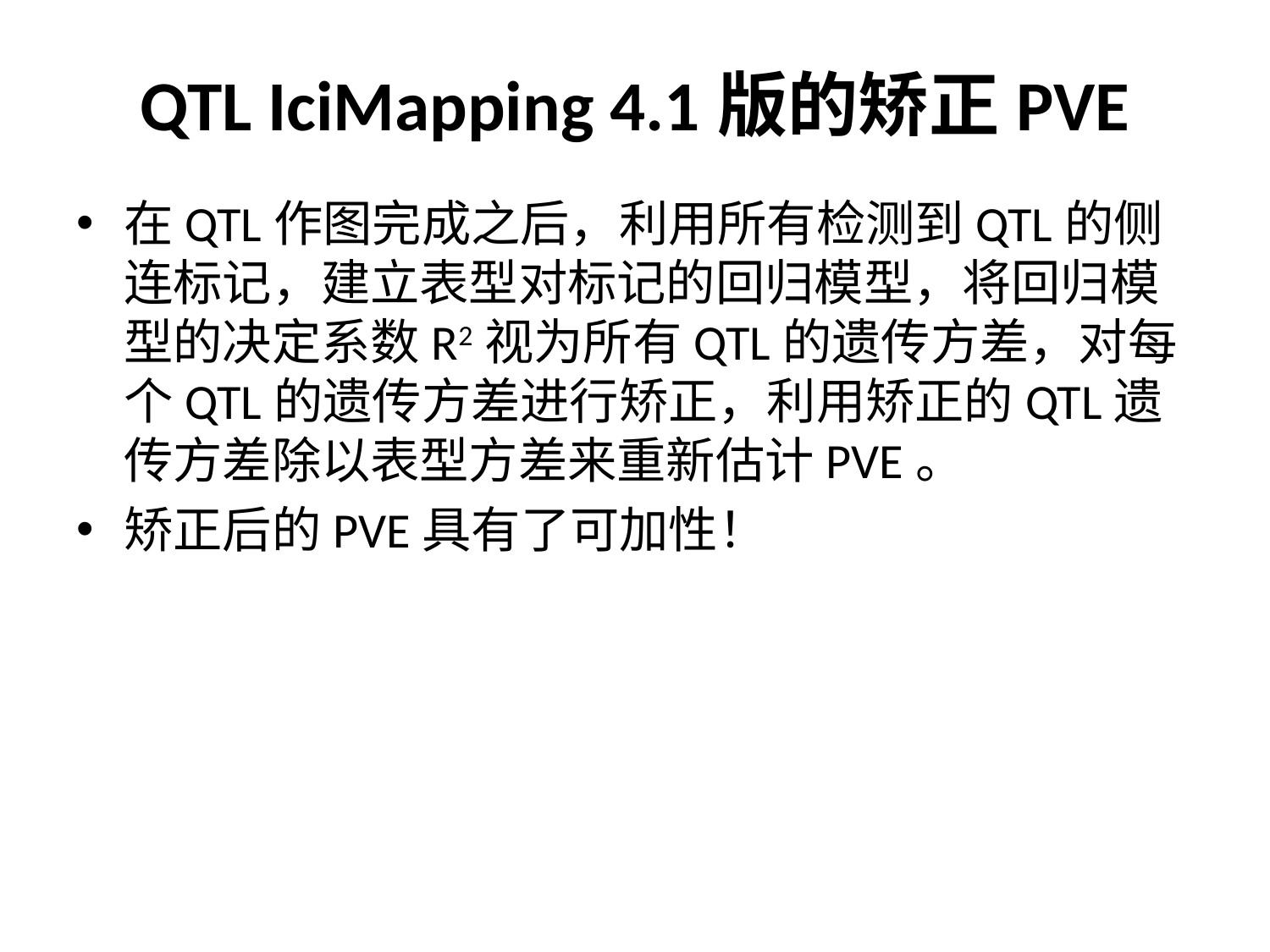

# QTL IciMapping 4.1版的矫正PVE
在QTL作图完成之后，利用所有检测到QTL的侧连标记，建立表型对标记的回归模型，将回归模型的决定系数R2视为所有QTL的遗传方差，对每个QTL的遗传方差进行矫正，利用矫正的QTL遗传方差除以表型方差来重新估计PVE。
矫正后的PVE具有了可加性！